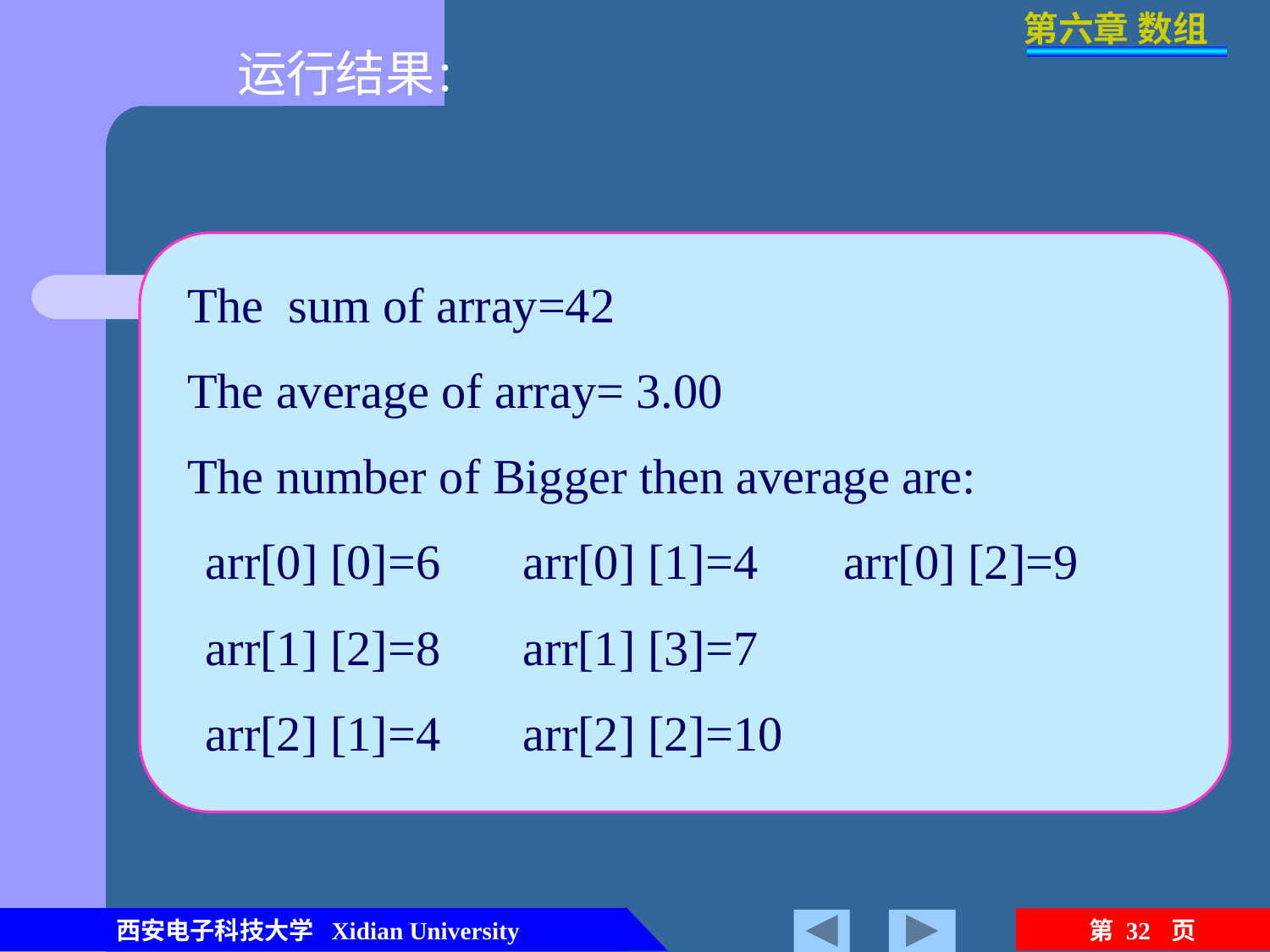

第六章 数组

运行结果：

The  sum of array=42
The average of array= 3.00
The number of Bigger then average are:
arr[0] [0]=6
arr[0] [1]=4
arr[0] [2]=9
arr[1] [2]=8
arr[1] [3]=7
arr[2] [1]=4
arr[2] [2]=10